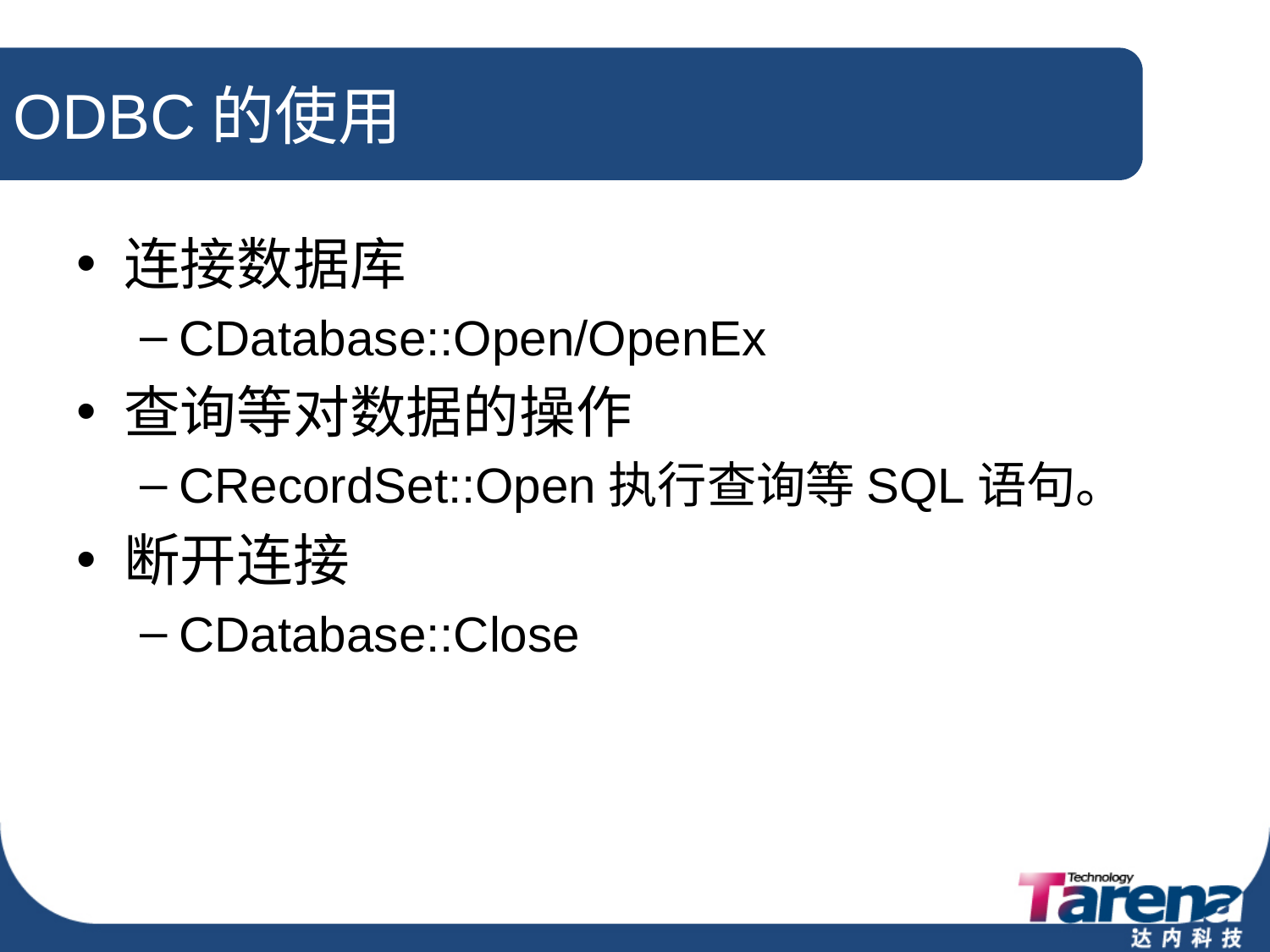

# ODBC的使用
连接数据库
CDatabase::Open/OpenEx
查询等对数据的操作
CRecordSet::Open执行查询等SQL语句。
断开连接
CDatabase::Close